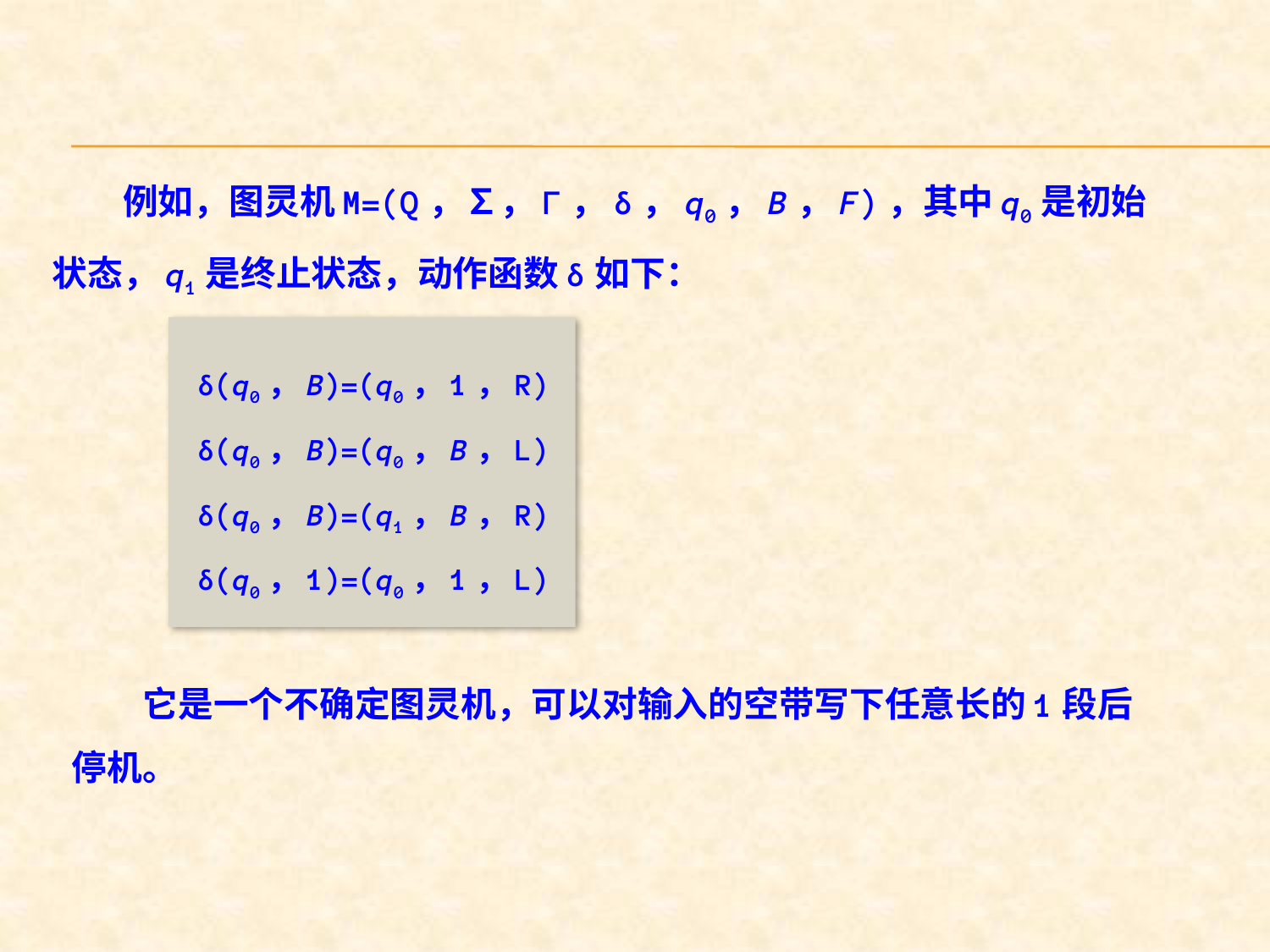

例如，图灵机M=(Q，∑，Γ，δ，q0，B，F)，其中q0是初始状态，q1是终止状态，动作函数δ如下：
δ(q0，B)=(q0，1，R)
δ(q0，B)=(q0，B，L)
δ(q0，B)=(q1，B，R)
δ(q0，1)=(q0，1，L)
　　它是一个不确定图灵机，可以对输入的空带写下任意长的1段后停机。